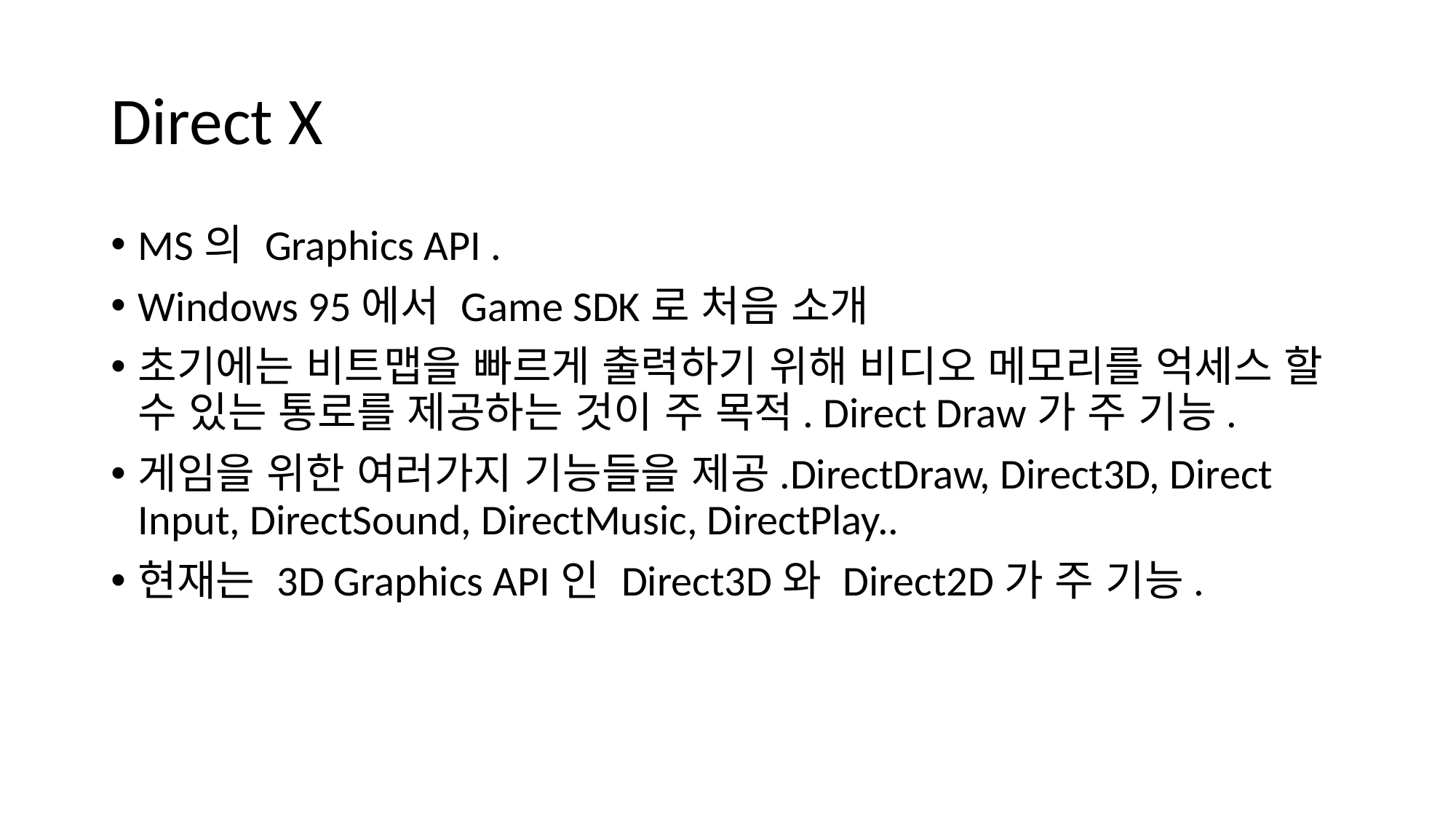

# Direct X
MS의 Graphics API .
Windows 95에서 Game SDK로 처음 소개
초기에는 비트맵을 빠르게 출력하기 위해 비디오 메모리를 억세스 할 수 있는 통로를 제공하는 것이 주 목적. Direct Draw가 주 기능.
게임을 위한 여러가지 기능들을 제공.DirectDraw, Direct3D, Direct Input, DirectSound, DirectMusic, DirectPlay..
현재는 3D Graphics API인 Direct3D와 Direct2D가 주 기능.